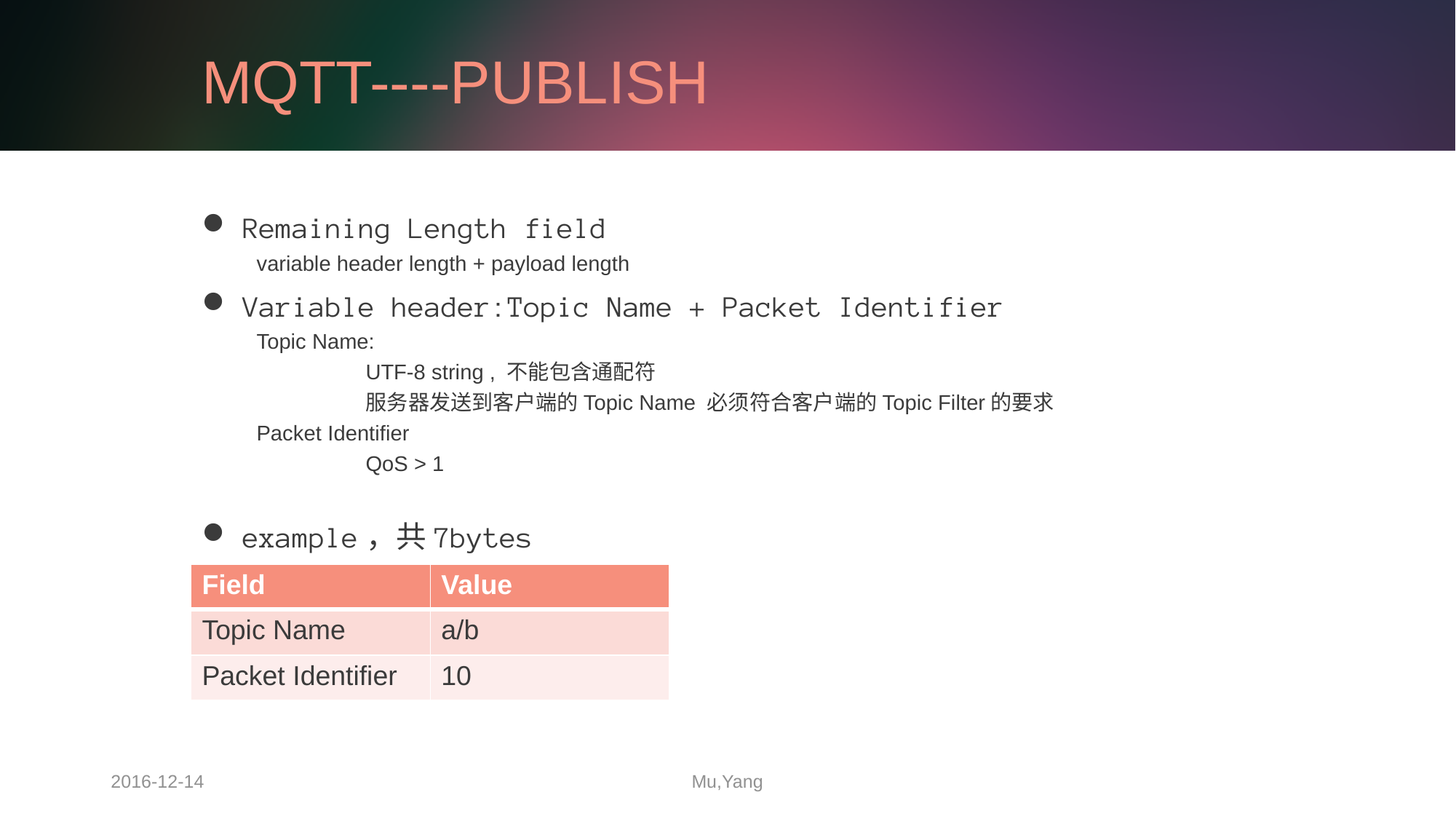

# MQTT----PUBLISH
Remaining Length field
variable header length + payload length
Variable header:Topic Name + Packet Identifier
Topic Name:
	UTF-8 string , 不能包含通配符
	服务器发送到客户端的Topic Name 必须符合客户端的Topic Filter的要求
Packet Identifier
	QoS > 1

example，共7bytes

| Field | Value |
| --- | --- |
| Topic Name | a/b |
| Packet Identifier | 10 |
2016-12-14
Mu,Yang
24